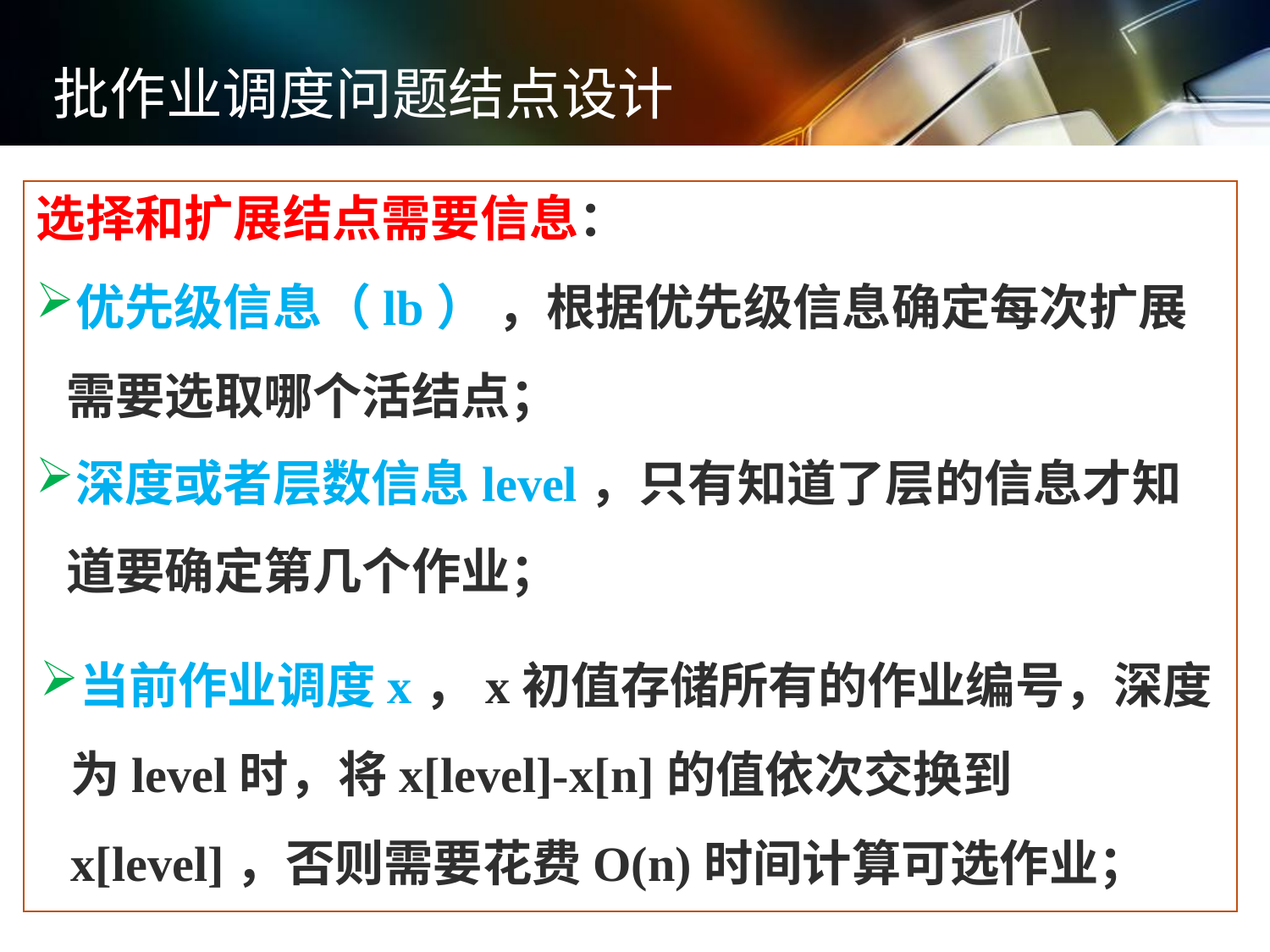

批作业调度问题结点设计
选择和扩展结点需要信息：
优先级信息（lb） ，根据优先级信息确定每次扩展需要选取哪个活结点；

深度或者层数信息level，只有知道了层的信息才知道要确定第几个作业；
当前作业调度x，x初值存储所有的作业编号，深度为level时，将x[level]-x[n]的值依次交换到x[level]，否则需要花费O(n)时间计算可选作业；